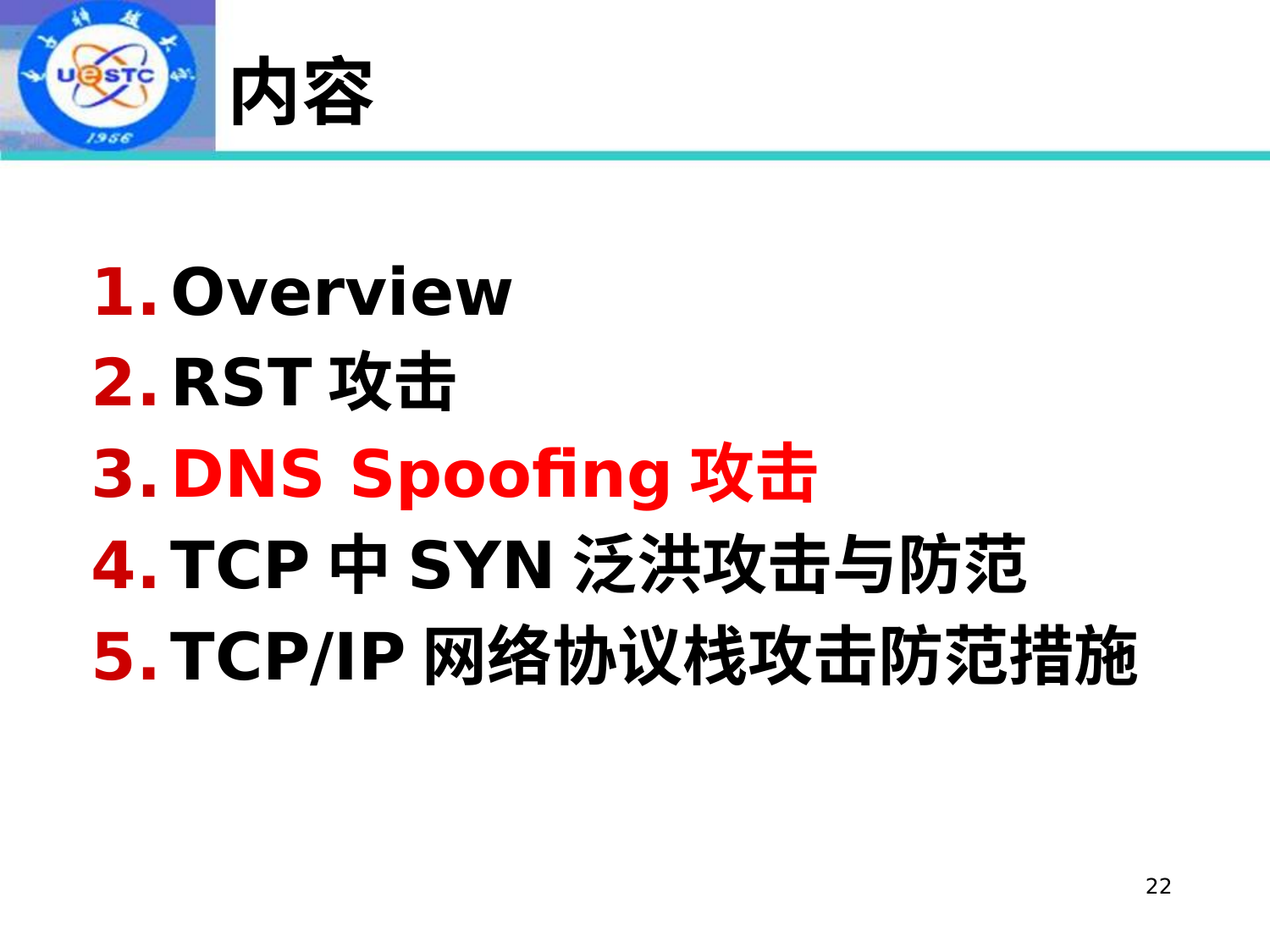

# 内容
Overview
RST攻击
DNS Spoofing攻击
TCP中SYN泛洪攻击与防范
TCP/IP网络协议栈攻击防范措施
22